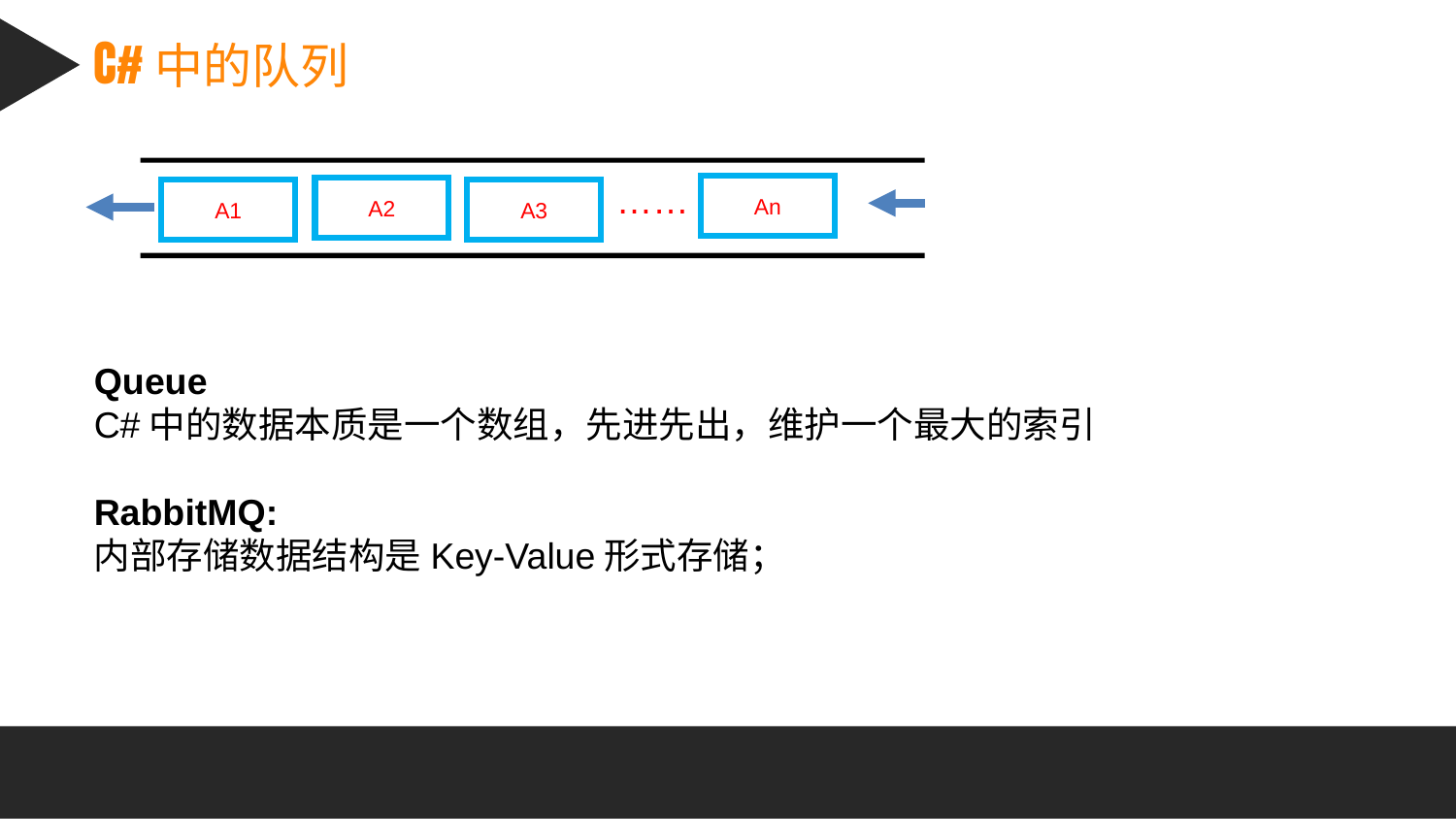

C#中的队列
……

An
A2
A3
A1

Queue
C#中的数据本质是一个数组，先进先出，维护一个最大的索引

RabbitMQ:
内部存储数据结构是Key-Value形式存储；